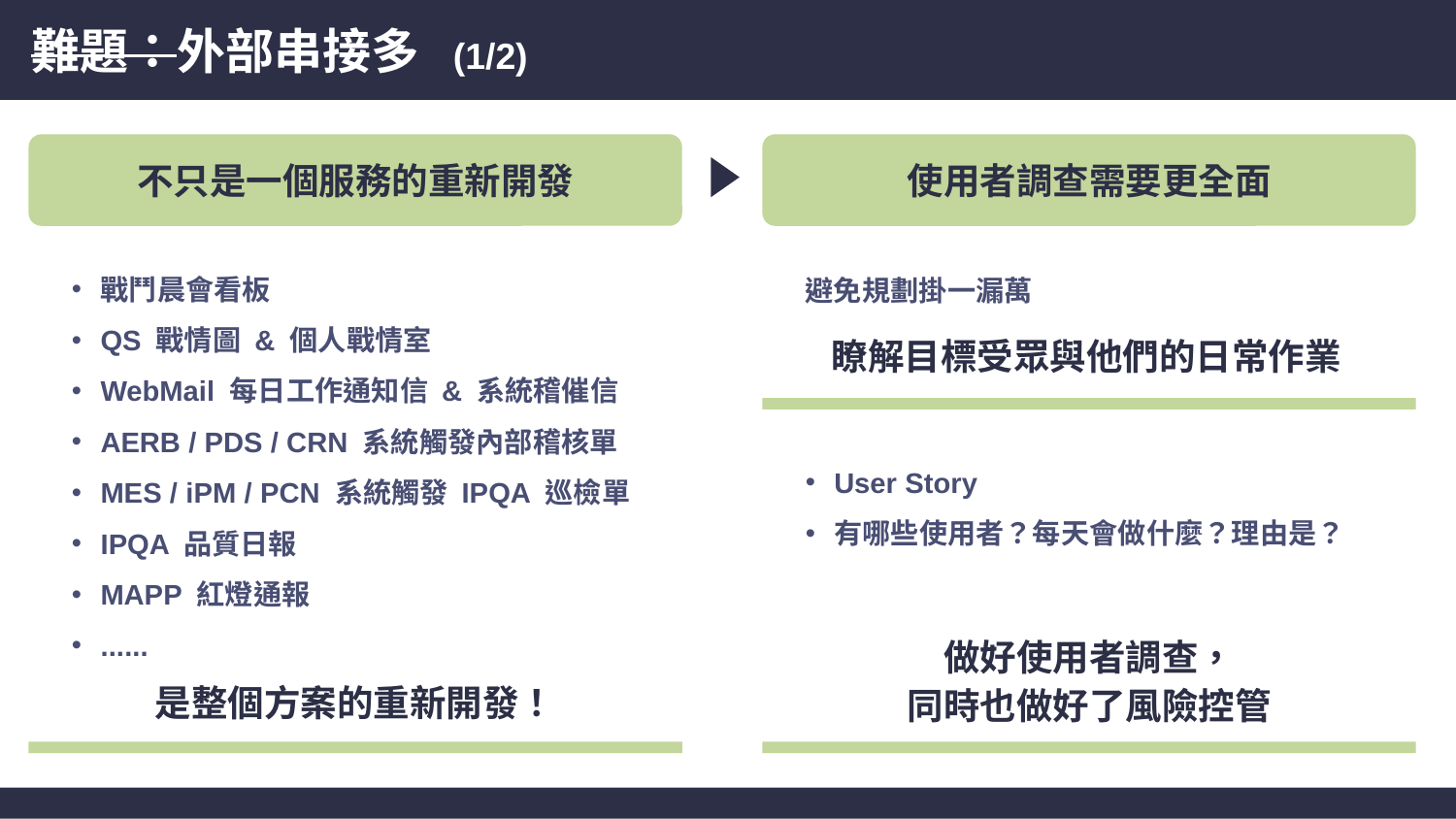

難題：外部串接多  (1/2)

使用者調查需要更全面

不只是一個服務的重新開發
戰鬥晨會看板
QS 戰情圖 & 個人戰情室
WebMail 每日工作通知信 & 系統稽催信
AERB / PDS / CRN 系統觸發內部稽核單
MES / iPM / PCN 系統觸發 IPQA 巡檢單
IPQA 品質日報
MAPP 紅燈通報
......
避免規劃掛一漏萬

瞭解目標受眾與他們的日常作業

User Story
有哪些使用者？每天會做什麼？理由是？
做好使用者調查，

同時也做好了風險控管

是整個方案的重新開發！